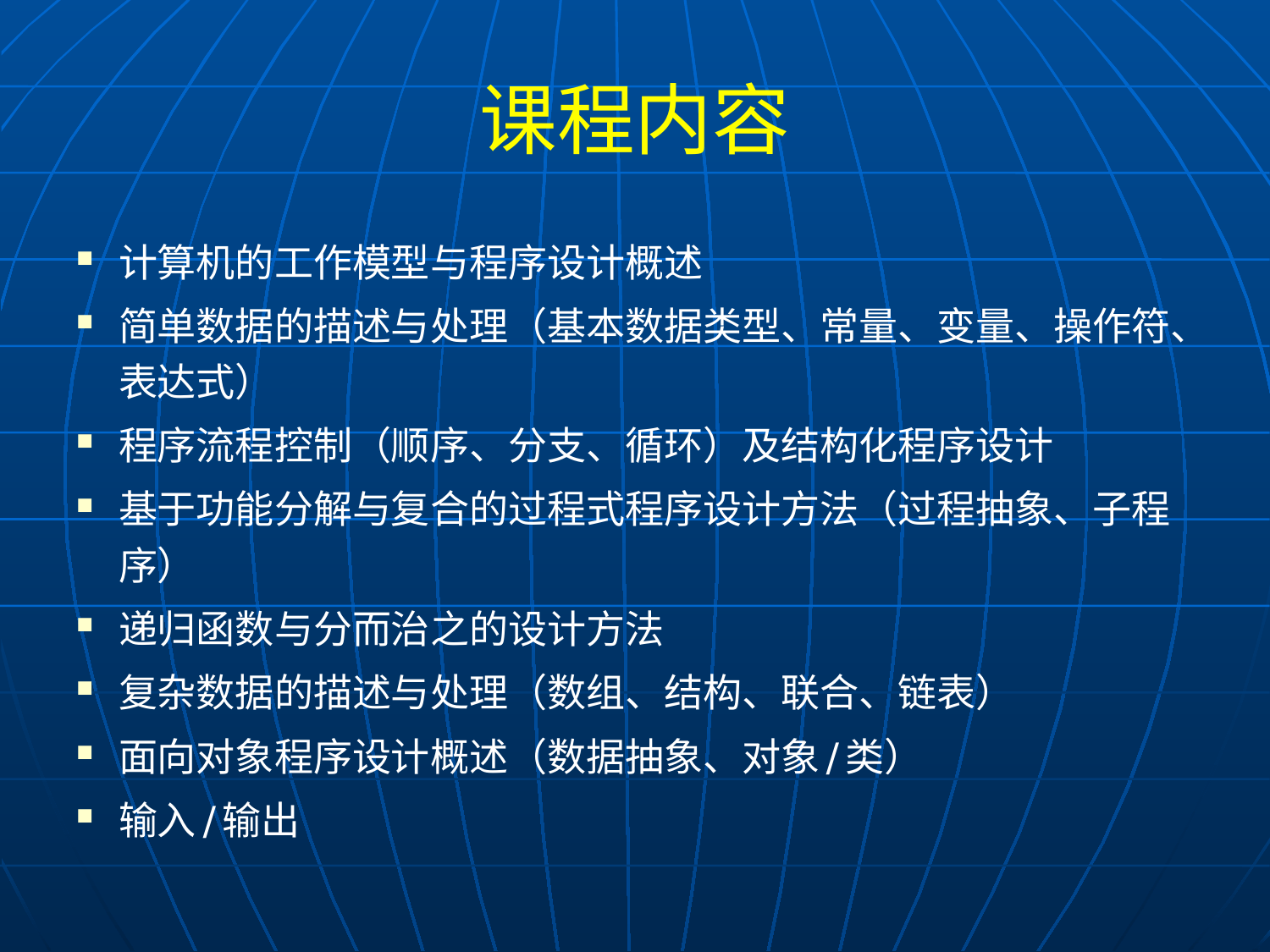

# 课程内容
计算机的工作模型与程序设计概述
简单数据的描述与处理（基本数据类型、常量、变量、操作符、表达式）
程序流程控制（顺序、分支、循环）及结构化程序设计
基于功能分解与复合的过程式程序设计方法（过程抽象、子程序）
递归函数与分而治之的设计方法
复杂数据的描述与处理（数组、结构、联合、链表）
面向对象程序设计概述（数据抽象、对象/类）
输入/输出